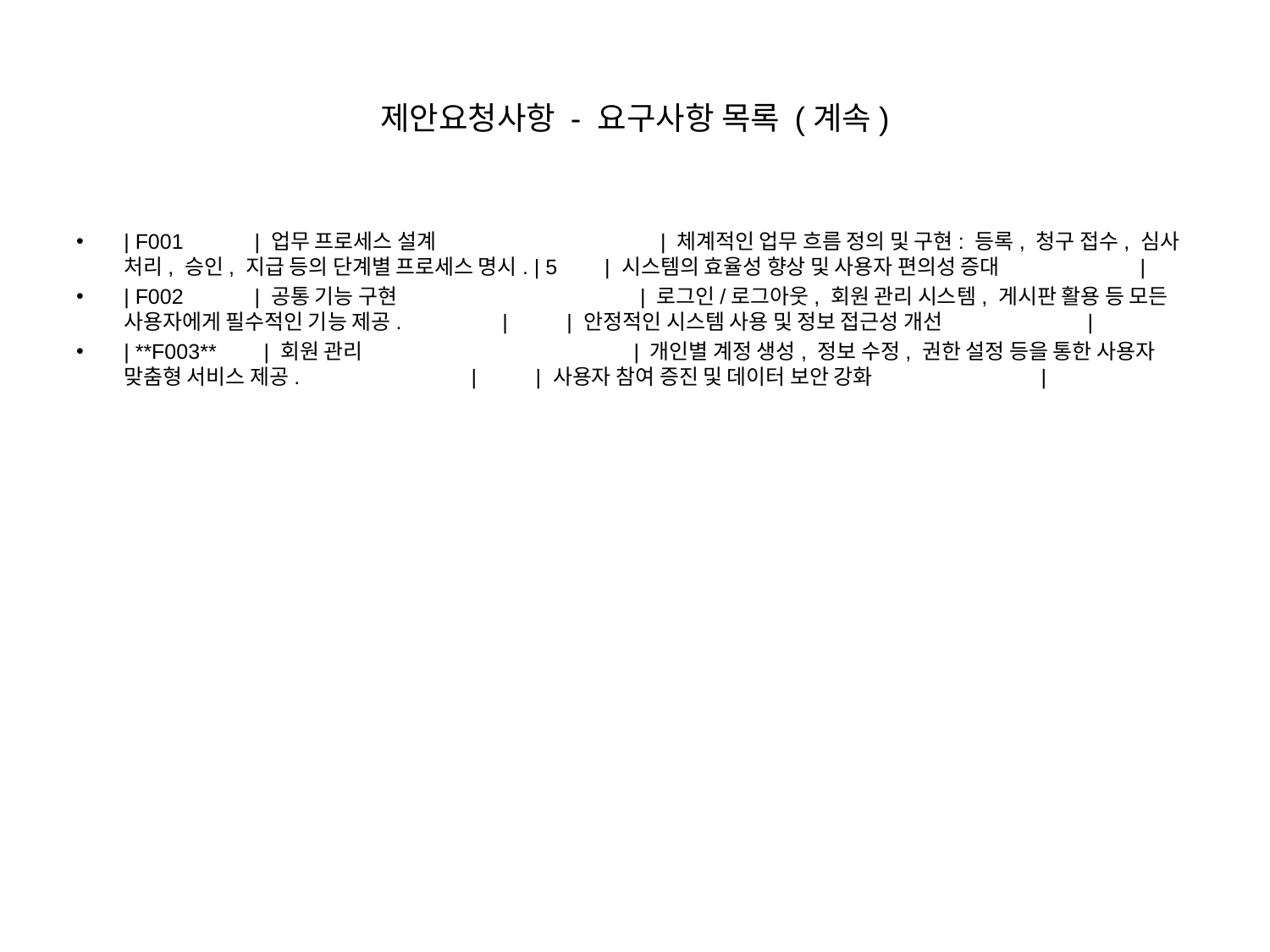

# 제안요청사항 - 요구사항 목록 (계속)
| F001            | 업무 프로세스 설계                                               | 체계적인 업무 흐름 정의 및 구현: 등록, 청구 접수, 심사 처리, 승인, 지급 등의 단계별 프로세스 명시. | 5        | 시스템의 효율성 향상 및 사용자 편의성 증대                             |
| F002            | 공통 기능 구현                                                   | 로그인/로그아웃, 회원 관리 시스템, 게시판 활용 등 모든 사용자에게 필수적인 기능 제공.                 |          | 안정적인 시스템 사용 및 정보 접근성 개선                              |
| **F003**        | 회원 관리                                                         | 개인별 계정 생성, 정보 수정, 권한 설정 등을 통한 사용자 맞춤형 서비스 제공.                             |          | 사용자 참여 증진 및 데이터 보안 강화                                   |